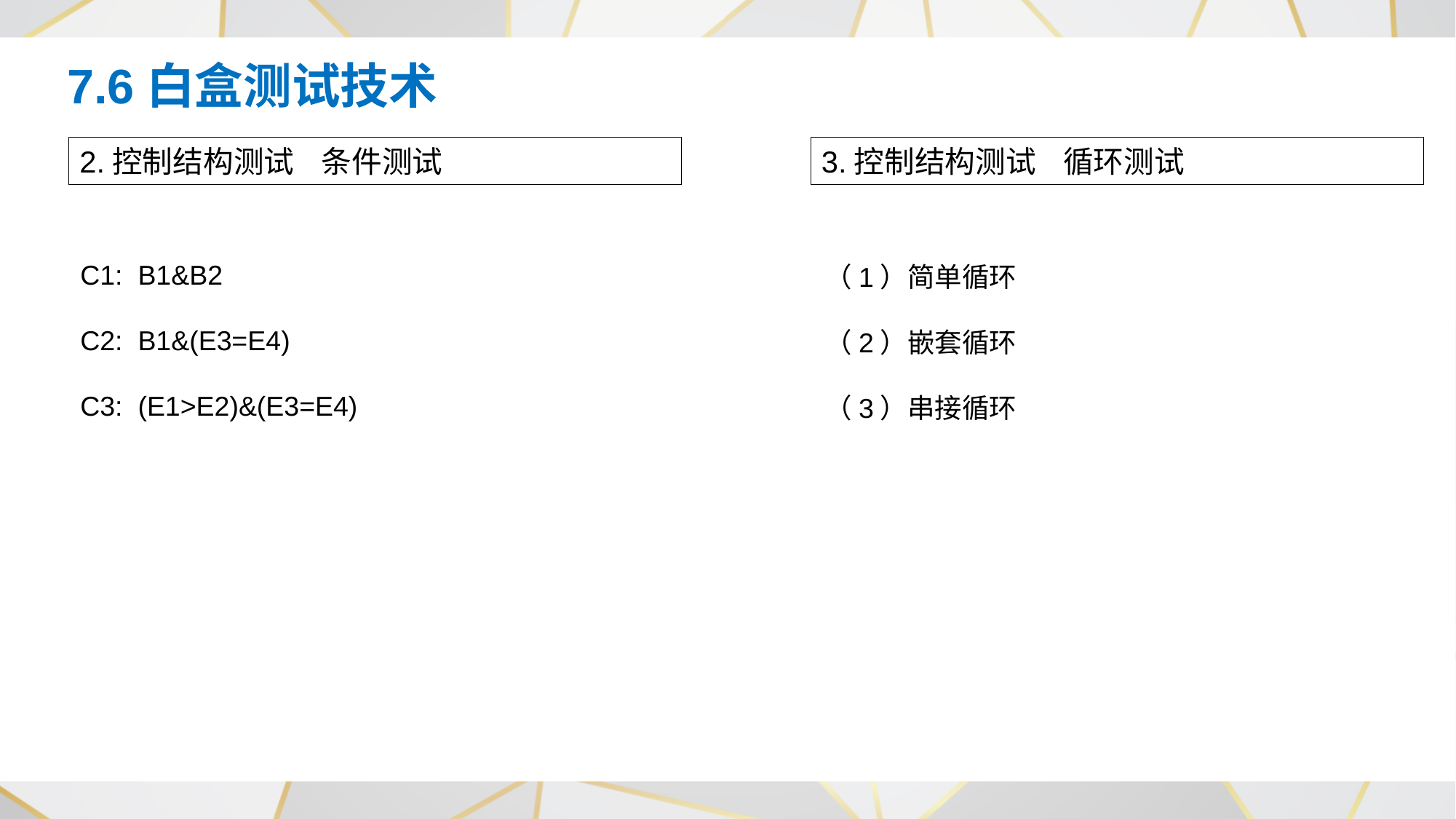

7.6白盒测试技术
2.控制结构测试    条件测试
3.控制结构测试    循环测试
C1:  B1&B2

C2:  B1&(E3=E4)

C3:  (E1>E2)&(E3=E4)
（1）简单循环

（2）嵌套循环

（3）串接循环